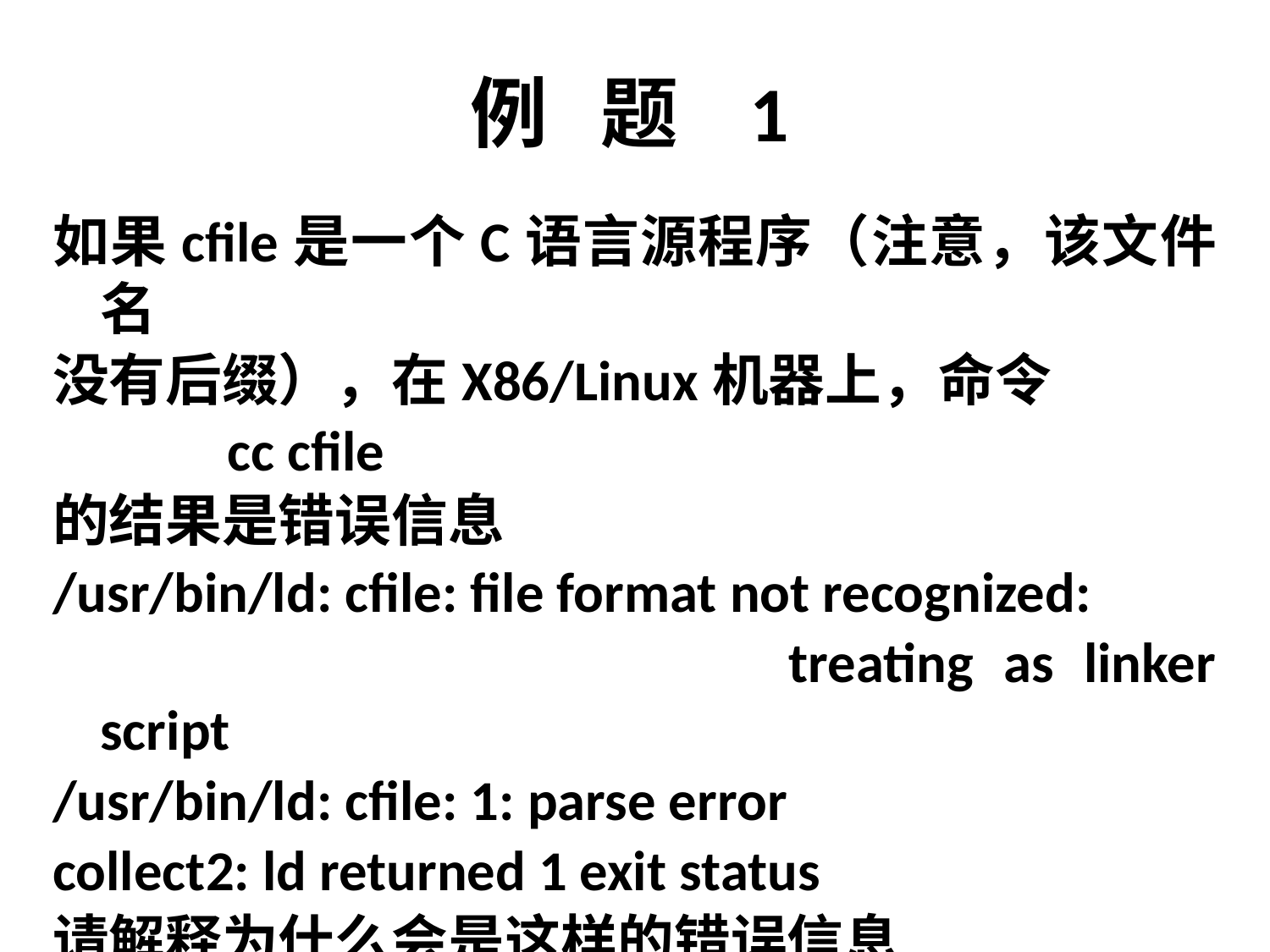

# 例   题   1
如果cfile是一个C语言源程序（注意，该文件名
没有后缀），在X86/Linux机器上，命令
		cc cfile
的结果是错误信息
/usr/bin/ld: cfile: file format not recognized:
					      treating as linker script
/usr/bin/ld: cfile: 1: parse error
collect2: ld returned 1 exit status
请解释为什么会是这样的错误信息